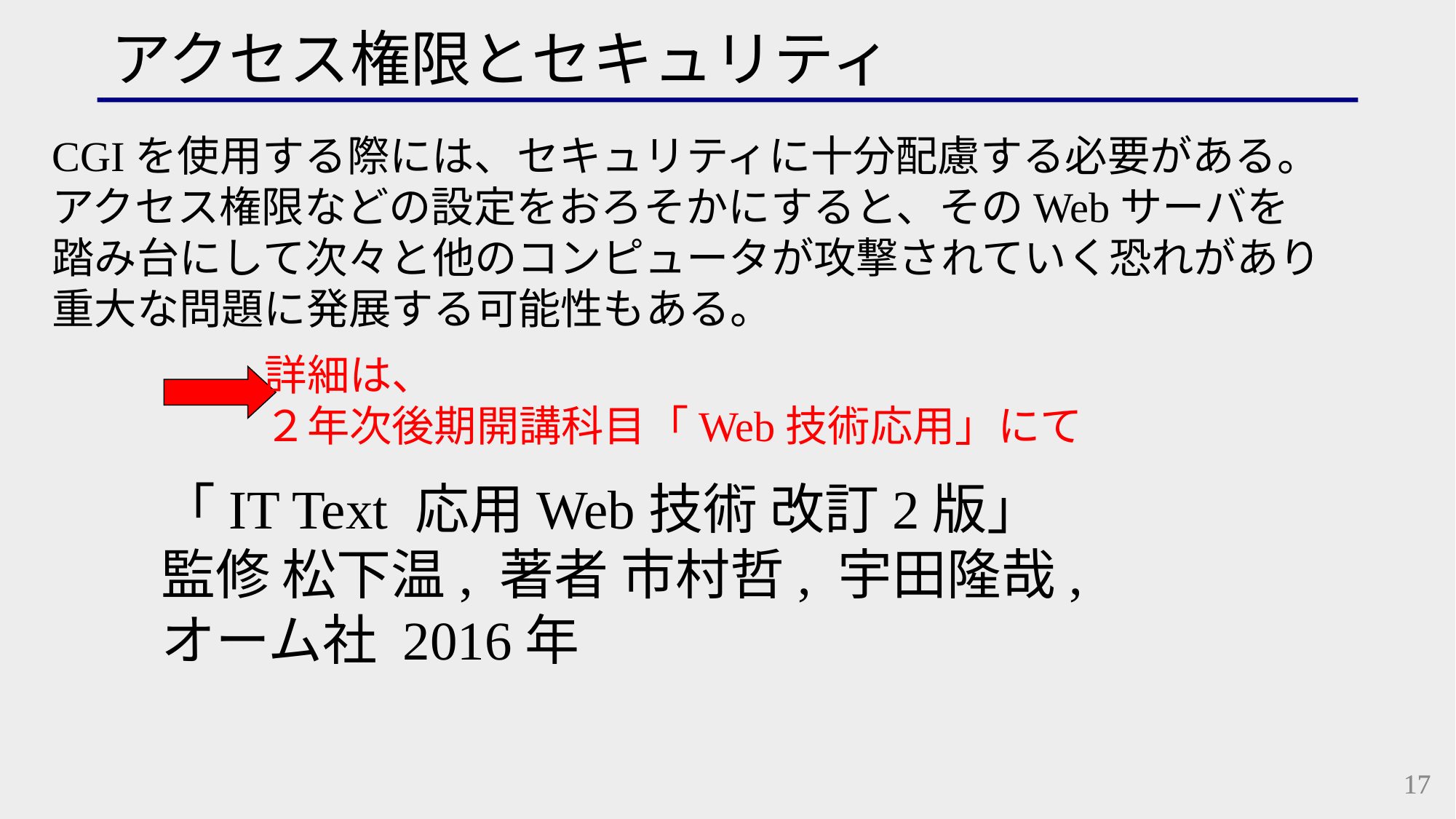

アクセス権限とセキュリティ
CGIを使用する際には、セキュリティに十分配慮する必要がある。
アクセス権限などの設定をおろそかにすると、そのWebサーバを
踏み台にして次々と他のコンピュータが攻撃されていく恐れがあり
重大な問題に発展する可能性もある。
詳細は、
２年次後期開講科目「Web技術応用」にて

「IT Text 応用Web技術 改訂2版」
監修 松下温, 著者 市村哲, 宇田隆哉,
オーム社 2016年
17
17